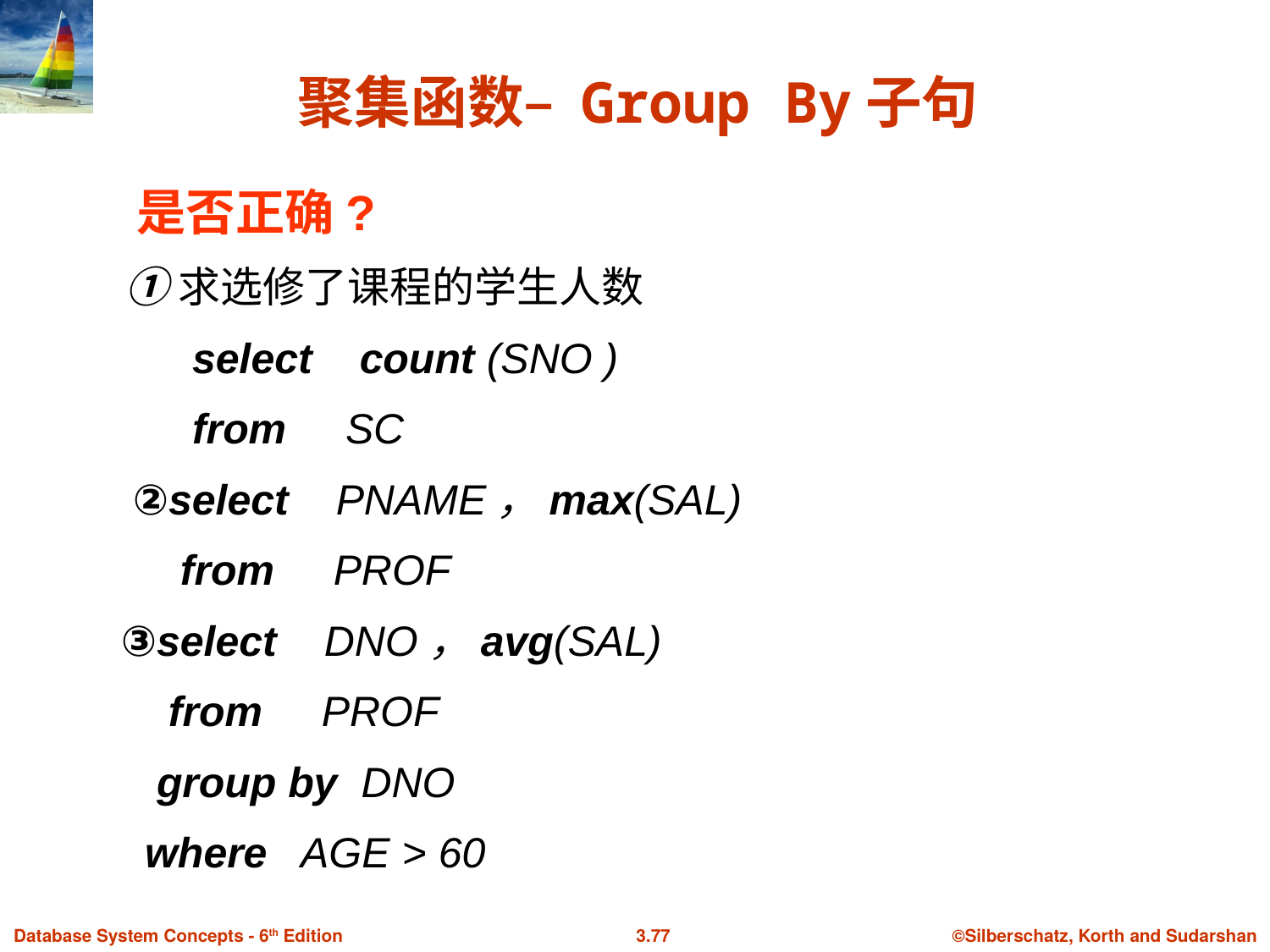

# 聚集函数– Group By子句
是否正确?
   ①求选修了课程的学生人数
        select    count (SNO )
        from     SC
   ②select    PNAME，max(SAL)
       from     PROF
  ③select    DNO，avg(SAL)
      from     PROF
     group by  DNO
    where   AGE > 60